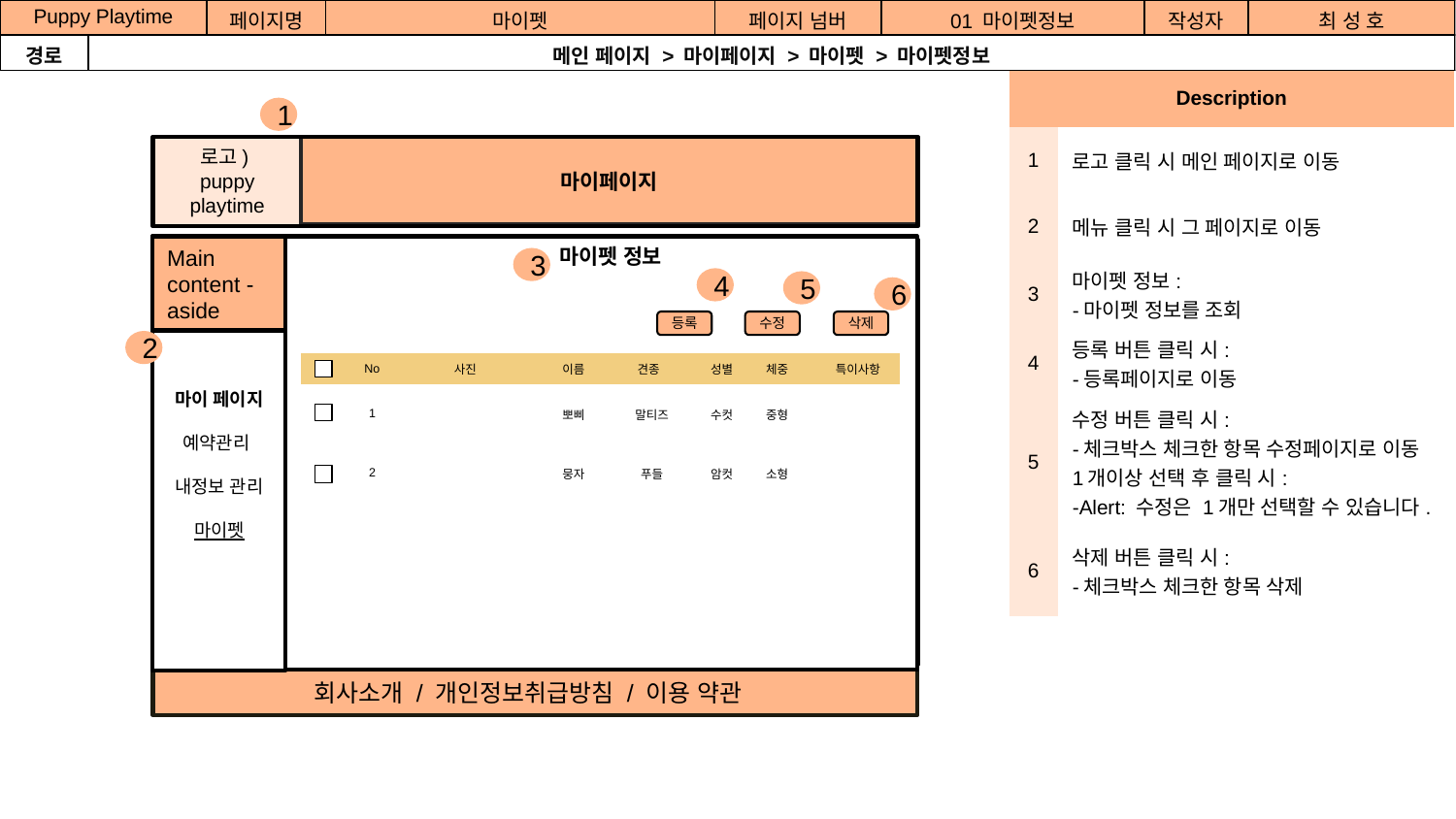

| Puppy Playtime |  | 페이지명 | 마이펫 | 페이지 넘버 | 01 마이펫정보 | 작성자 | 최 성 호 |
| --- | --- | --- | --- | --- | --- | --- | --- |
| 경로 | 메인 페이지 > 마이페이지 > 마이펫 > 마이펫정보 |  |  |  |  |  |  |
공간(오피스) 대여 시스템
| Description |  |
| --- | --- |
| 1 | 로고 클릭 시 메인 페이지로 이동 |
| 2 | 메뉴 클릭 시 그 페이지로 이동 |
| 3 | 마이펫 정보: -마이펫 정보를 조회 |
| 4 | 등록 버튼 클릭 시: -등록페이지로 이동 |
| 5 | 수정 버튼 클릭 시: -체크박스 체크한 항목 수정페이지로 이동 1개이상 선택 후 클릭 시: -Alert: 수정은 1개만 선택할 수 있습니다. |
| 6 | 삭제 버튼 클릭 시: -체크박스 체크한 항목 삭제 |
1
마이페이지
로고)
puppy
playtime
회사소개 / 개인정보취급방침 / 이용 약관

마이펫 정보
<main-content>
사용가이드
마이 페이지
예약관리
내정보 관리
마이펫
Main content -aside

3
4
5
6
등록
수정
삭제
2
|  | No | 사진 | 이름 | 견종 | 성별 | 체중 | 특이사항 |
| --- | --- | --- | --- | --- | --- | --- | --- |
|  | 1 |  | 뽀삐 | 말티즈 | 수컷 | 중형 |  |
|  | 2 |  | 뭉자 | 푸들 | 암컷 | 소형 |  |